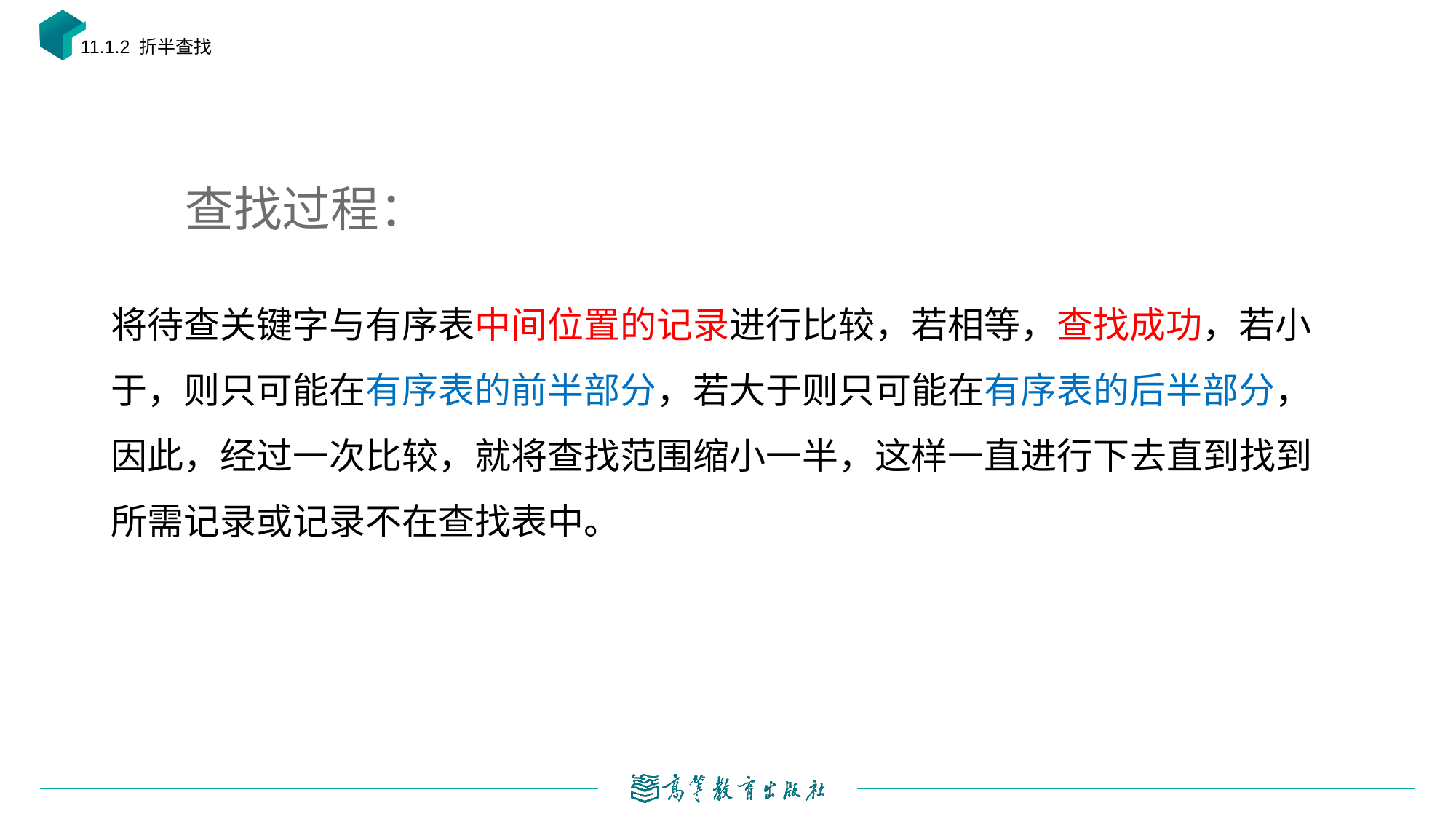

11.1.2 折半查找
 查找过程：
将待查关键字与有序表中间位置的记录进行比较，若相等，查找成功，若小于，则只可能在有序表的前半部分，若大于则只可能在有序表的后半部分，因此，经过一次比较，就将查找范围缩小一半，这样一直进行下去直到找到所需记录或记录不在查找表中。